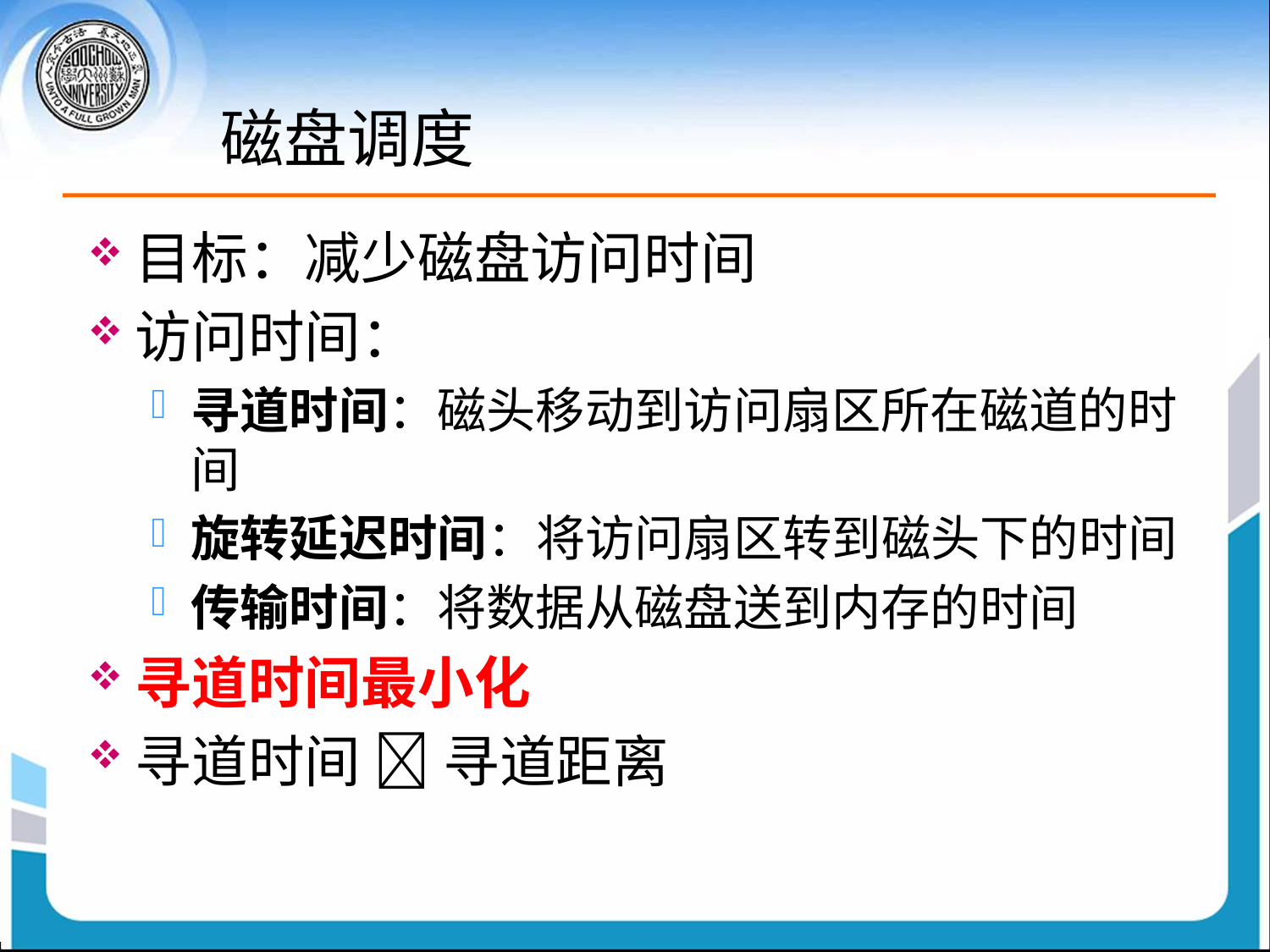

# 磁盘调度
目标：减少磁盘访问时间
访问时间：
寻道时间：磁头移动到访问扇区所在磁道的时间
旋转延迟时间：将访问扇区转到磁头下的时间
传输时间：将数据从磁盘送到内存的时间
寻道时间最小化
寻道时间 ≈ 寻道距离